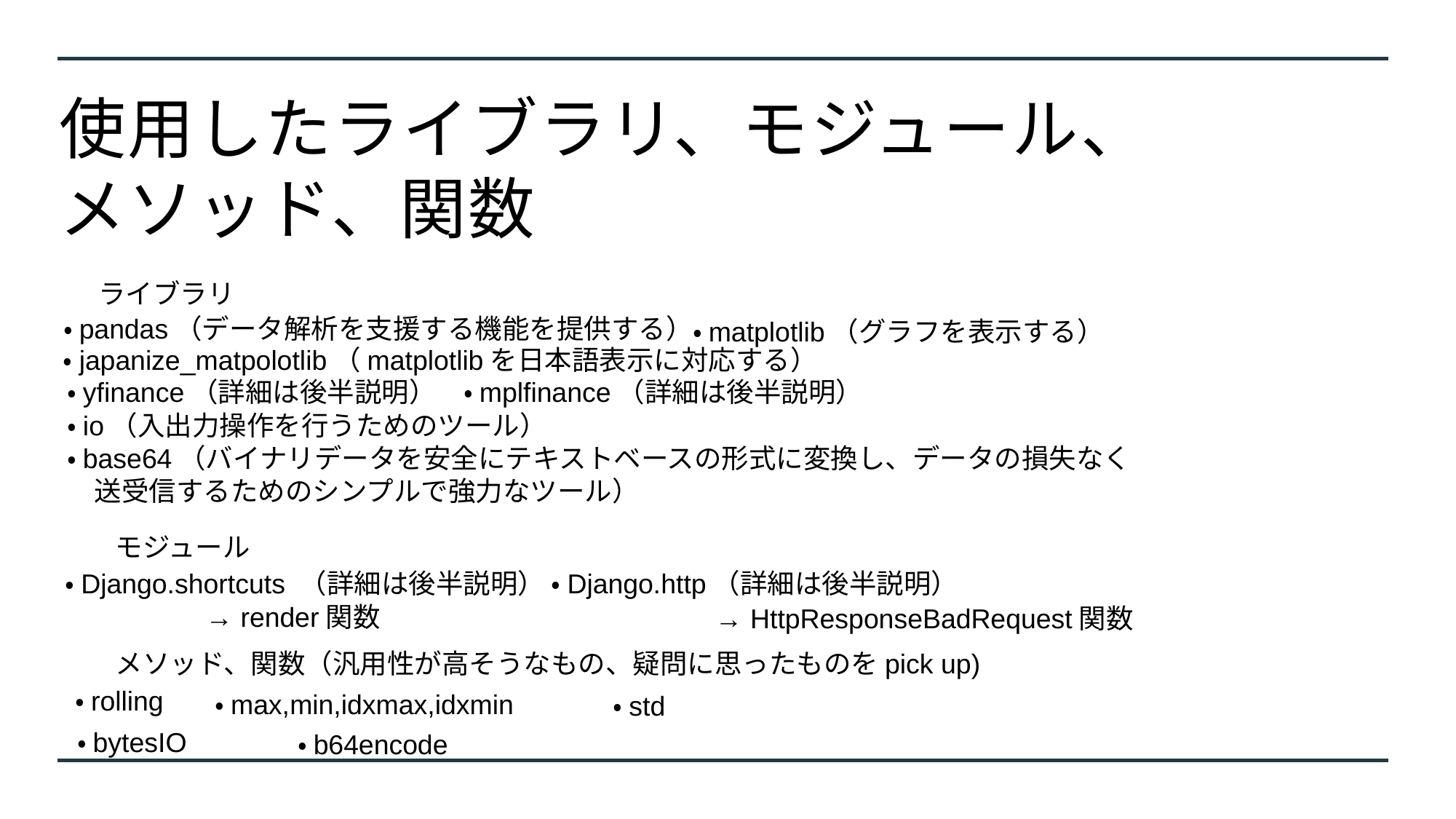

# 使用したライブラリ、モジュール、 メソッド、関数
ライブラリ
・pandas（データ解析を支援する機能を提供する）
・matplotlib（グラフを表示する）
・japanize_matpolotlib（matplotlibを日本語表示に対応する）
・yfinance（詳細は後半説明）　・mplfinance（詳細は後半説明）
・io（入出力操作を行うためのツール）
・base64（バイナリデータを安全にテキストベースの形式に変換し、データの損失なく
　送受信するためのシンプルで強力なツール）
モジュール
・Django.shortcuts （詳細は後半説明） ・Django.http（詳細は後半説明）
→ render関数
→ HttpResponseBadRequest関数
メソッド、関数（汎用性が高そうなもの、疑問に思ったものをpick up)
・rolling
・max,min,idxmax,idxmin
・std
・bytesIO
・b64encode